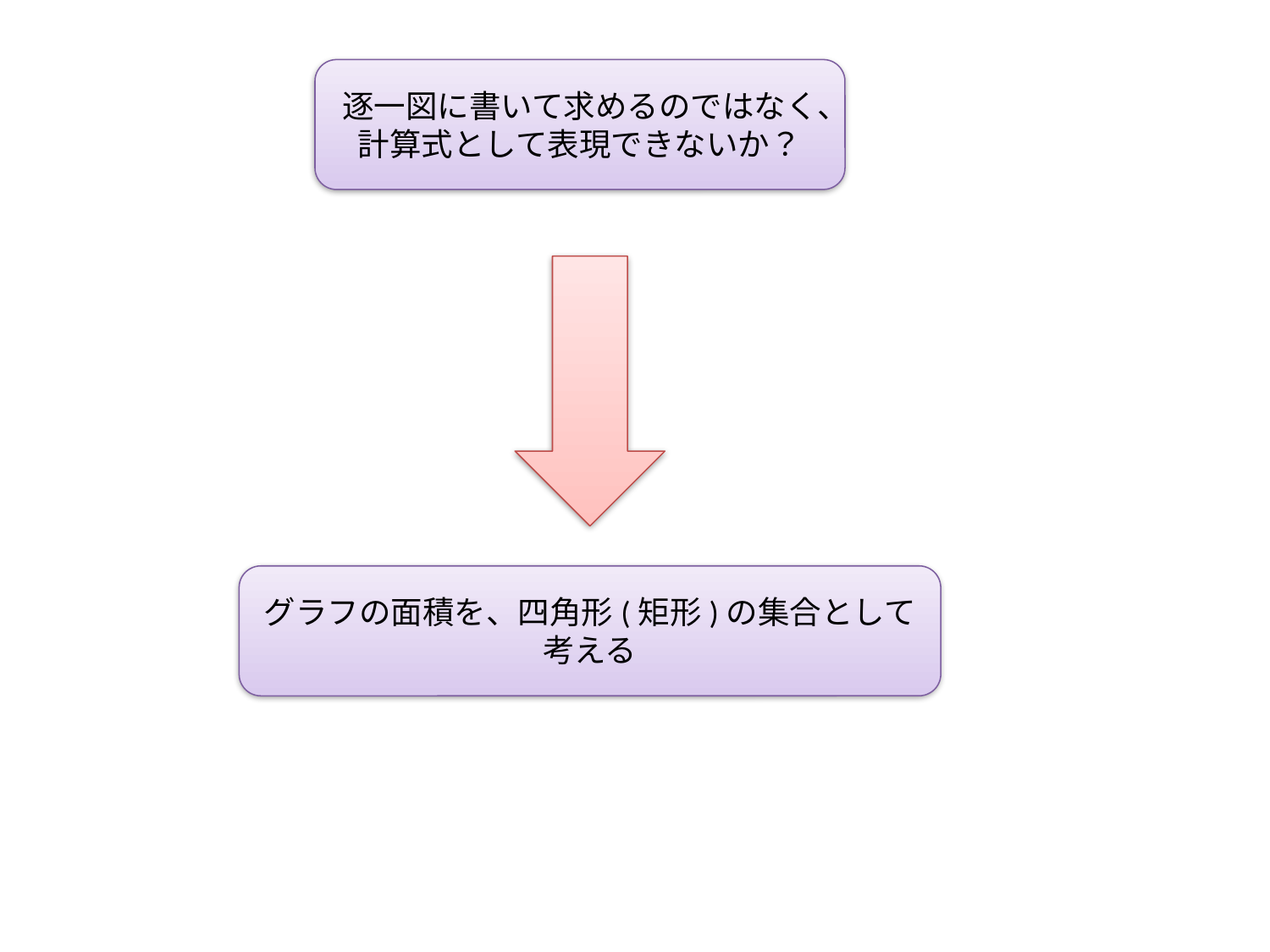

逐一図に書いて求めるのではなく、
計算式として表現できないか？

グラフの面積を、四角形(矩形)の集合として考える